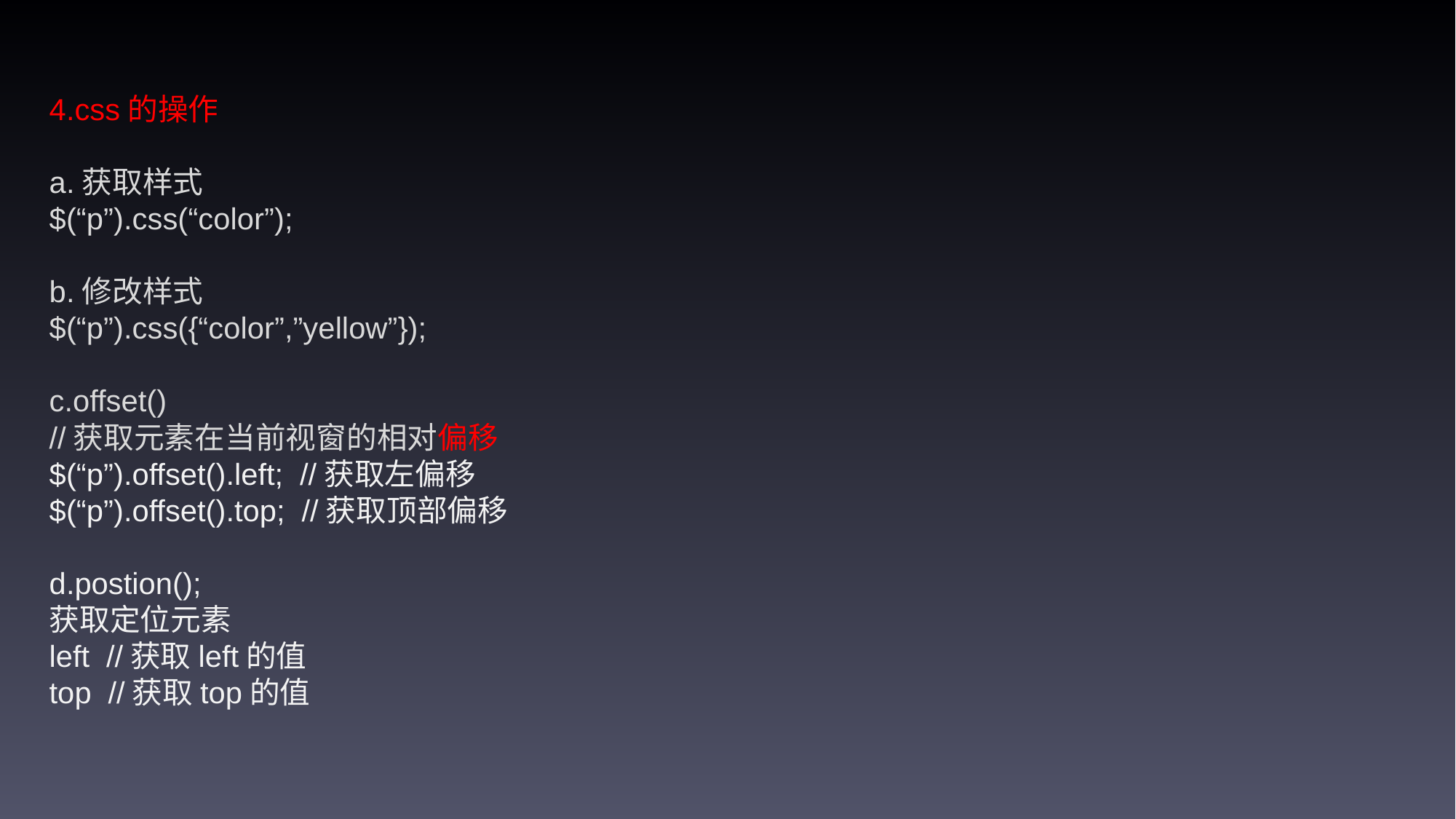

4.css的操作

a.获取样式
$(“p”).css(“color”);

b.修改样式
$(“p”).css({“color”,”yellow”});

c.offset()
//获取元素在当前视窗的相对偏移
$(“p”).offset().left;  //获取左偏移
$(“p”).offset().top;  //获取顶部偏移

d.postion();
获取定位元素
left  //获取left的值
top  //获取top的值